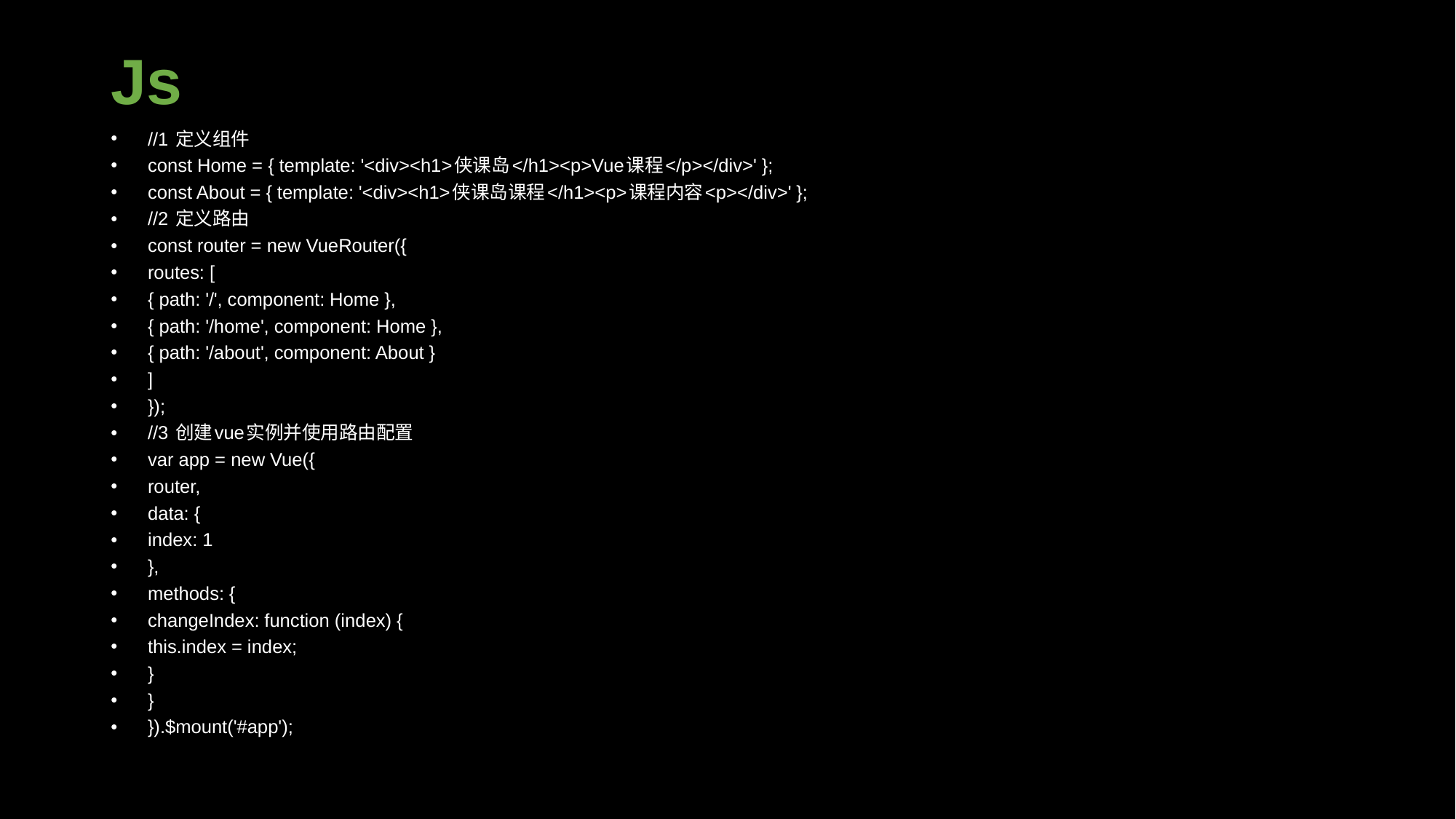

# Js
//1 定义组件
const Home = { template: '<div><h1>侠课岛</h1><p>Vue课程</p></div>' };
const About = { template: '<div><h1>侠课岛课程</h1><p>课程内容<p></div>' };
//2 定义路由
const router = new VueRouter({
routes: [
{ path: '/', component: Home },
{ path: '/home', component: Home },
{ path: '/about', component: About }
]
});
//3 创建vue实例并使用路由配置
var app = new Vue({
router,
data: {
index: 1
},
methods: {
changeIndex: function (index) {
this.index = index;
}
}
}).$mount('#app');